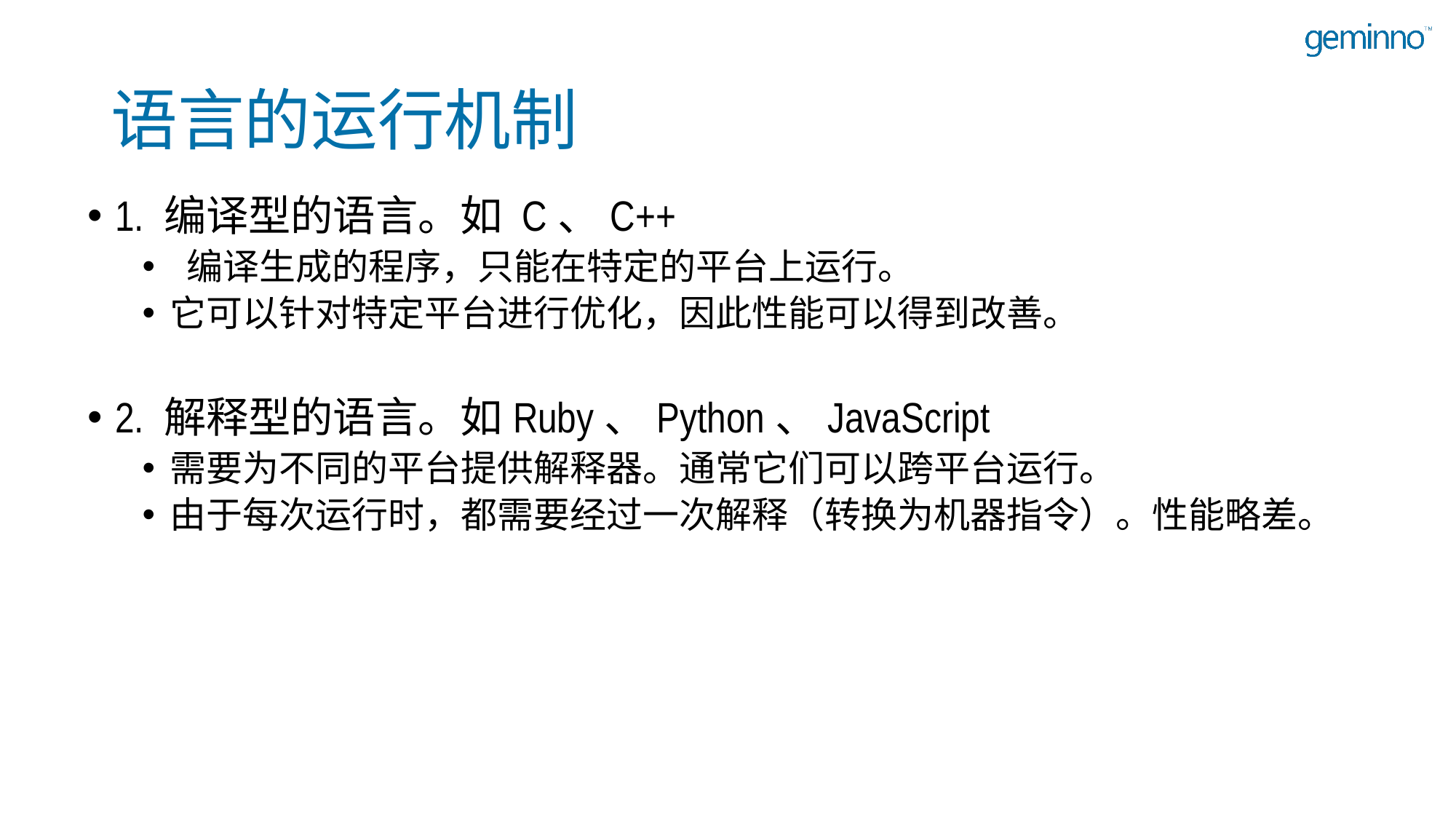

# 语言的运行机制
1. 编译型的语言。如 C、C++
 编译生成的程序，只能在特定的平台上运行。
它可以针对特定平台进行优化，因此性能可以得到改善。

2. 解释型的语言。如Ruby、Python、JavaScript
需要为不同的平台提供解释器。通常它们可以跨平台运行。
由于每次运行时，都需要经过一次解释（转换为机器指令）。性能略差。